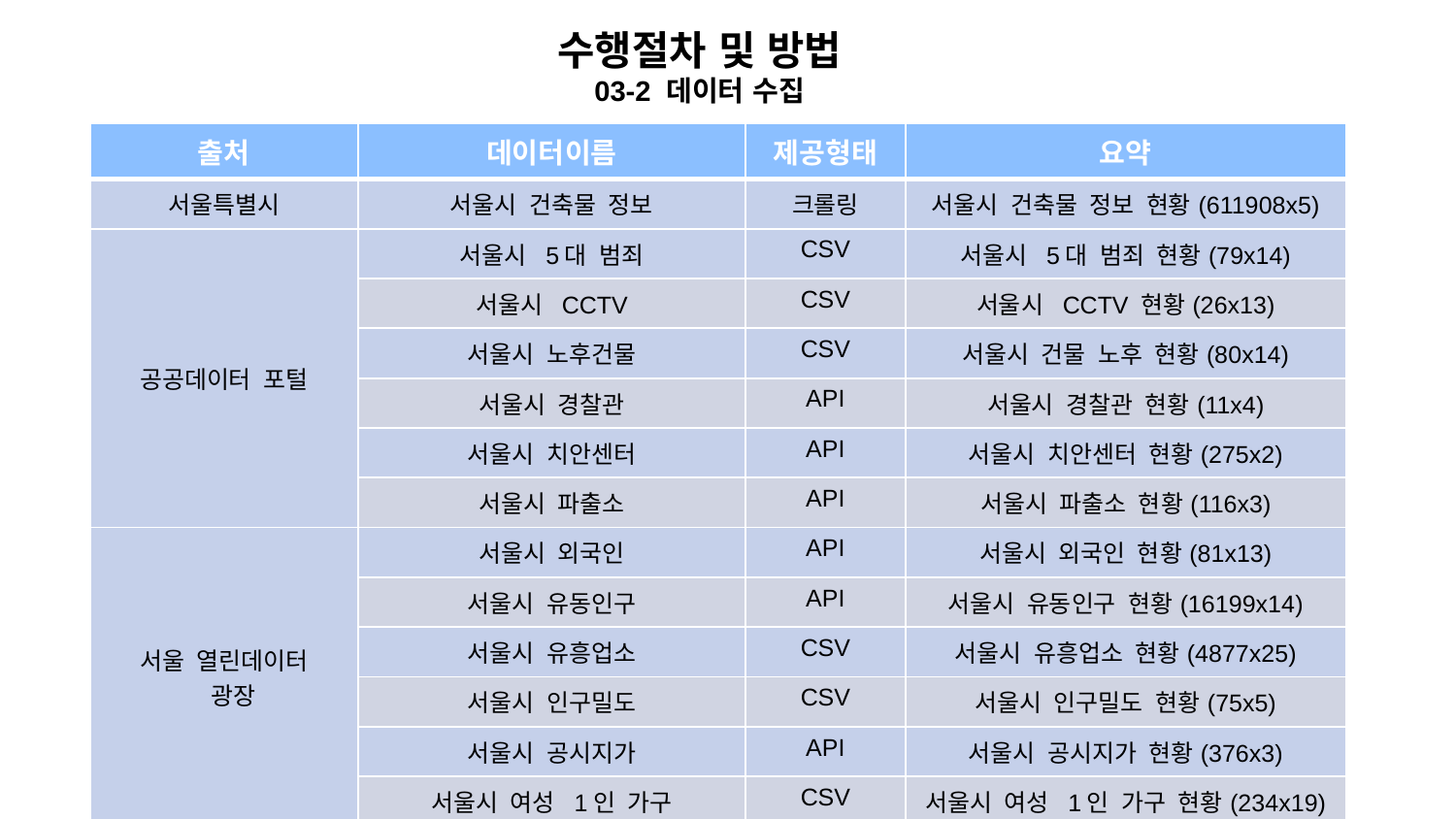

수행절차 및 방법
03-2 데이터 수집
| 출처 | 데이터이름 | 제공형태 | 요약 |
| --- | --- | --- | --- |
| 서울특별시 | 서울시 건축물 정보 | 크롤링 | 서울시 건축물 정보 현황(611908x5) |
| 공공데이터 포털 | 서울시 5대 범죄 | CSV | 서울시 5대 범죄 현황(79x14) |
| 공공데이터포털 | 서울시 CCTV | CSV | 서울시 CCTV 현황(26x13) |
| 공공데이터포털 | 서울시 노후건물 | CSV | 서울시 건물 노후 현황(80x14) |
| 공공데이터포털 | 서울시 경찰관 | API | 서울시 경찰관 현황(11x4) |
| 공공데이터포털 | 서울시 치안센터 | API | 서울시 치안센터 현황(275x2) |
| 공공데이터포털 | 서울시 파출소 | API | 서울시 파출소 현황(116x3) |
| 서울 열린데이터 광장 | 서울시 외국인 | API | 서울시 외국인 현황(81x13) |
| 서울열린데이터광장 | 서울시 유동인구 | API | 서울시 유동인구 현황(16199x14) |
| 서울열린데이터광장 | 서울시 유흥업소 | CSV | 서울시 유흥업소 현황(4877x25) |
| 서울열린데이터광장 | 서울시 인구밀도 | CSV | 서울시 인구밀도 현황(75x5) |
| 서울열린데이터광장 | 서울시 공시지가 | API | 서울시 공시지가 현황(376x3) |
| 서울열린데이터광장 | 서울시 여성 1인 가구 | CSV | 서울시 여성 1인 가구 현황(234x19) |
| KOSIS(국가통계포털) | 서울시 성비 | CSV | 서울시 성비 현황(28x11) |